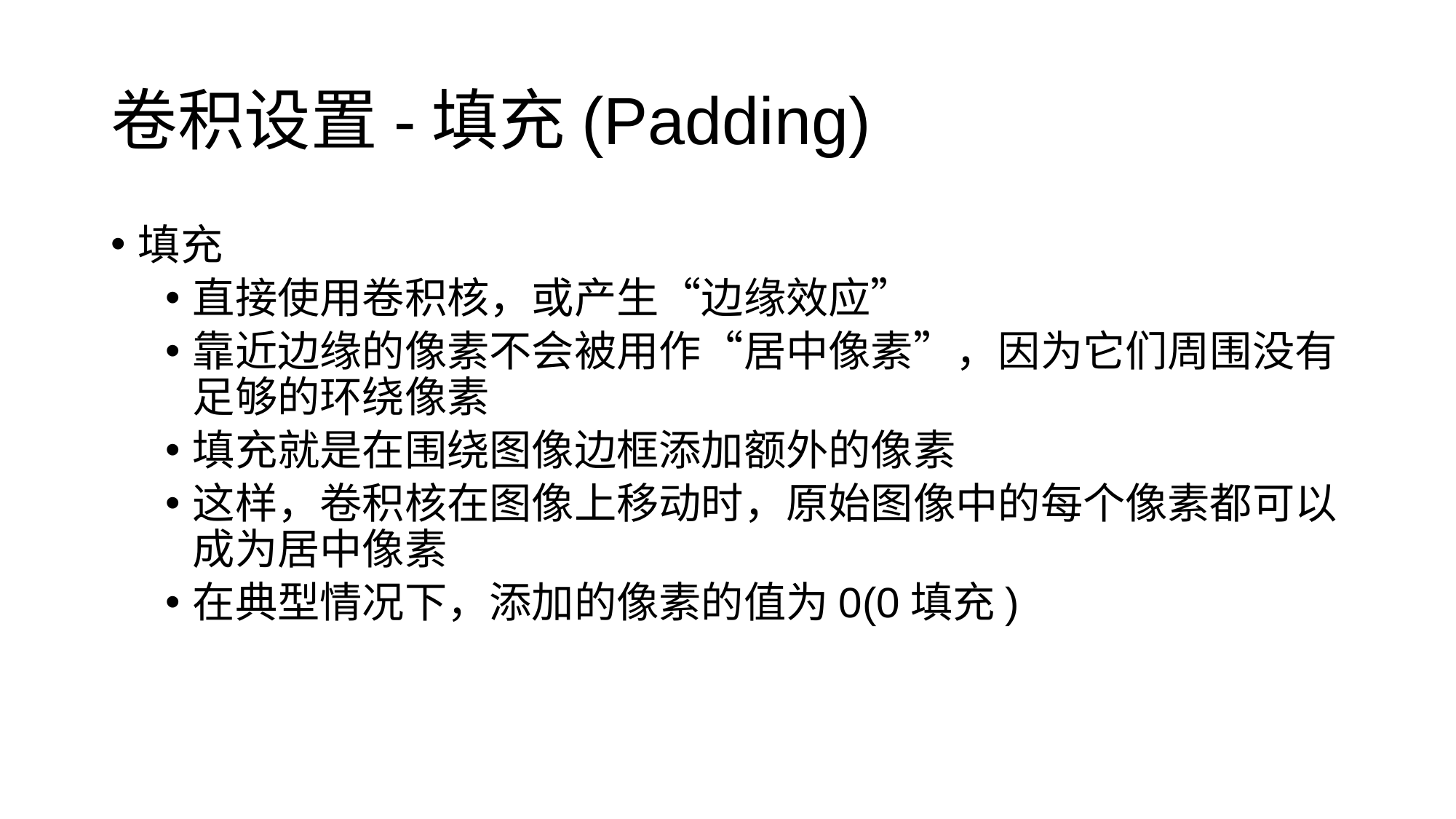

# 卷积设置-填充(Padding)
填充
直接使用卷积核，或产生“边缘效应”
靠近边缘的像素不会被用作“居中像素”，因为它们周围没有足够的环绕像素
填充就是在围绕图像边框添加额外的像素
这样，卷积核在图像上移动时，原始图像中的每个像素都可以成为居中像素
在典型情况下，添加的像素的值为0(0填充)